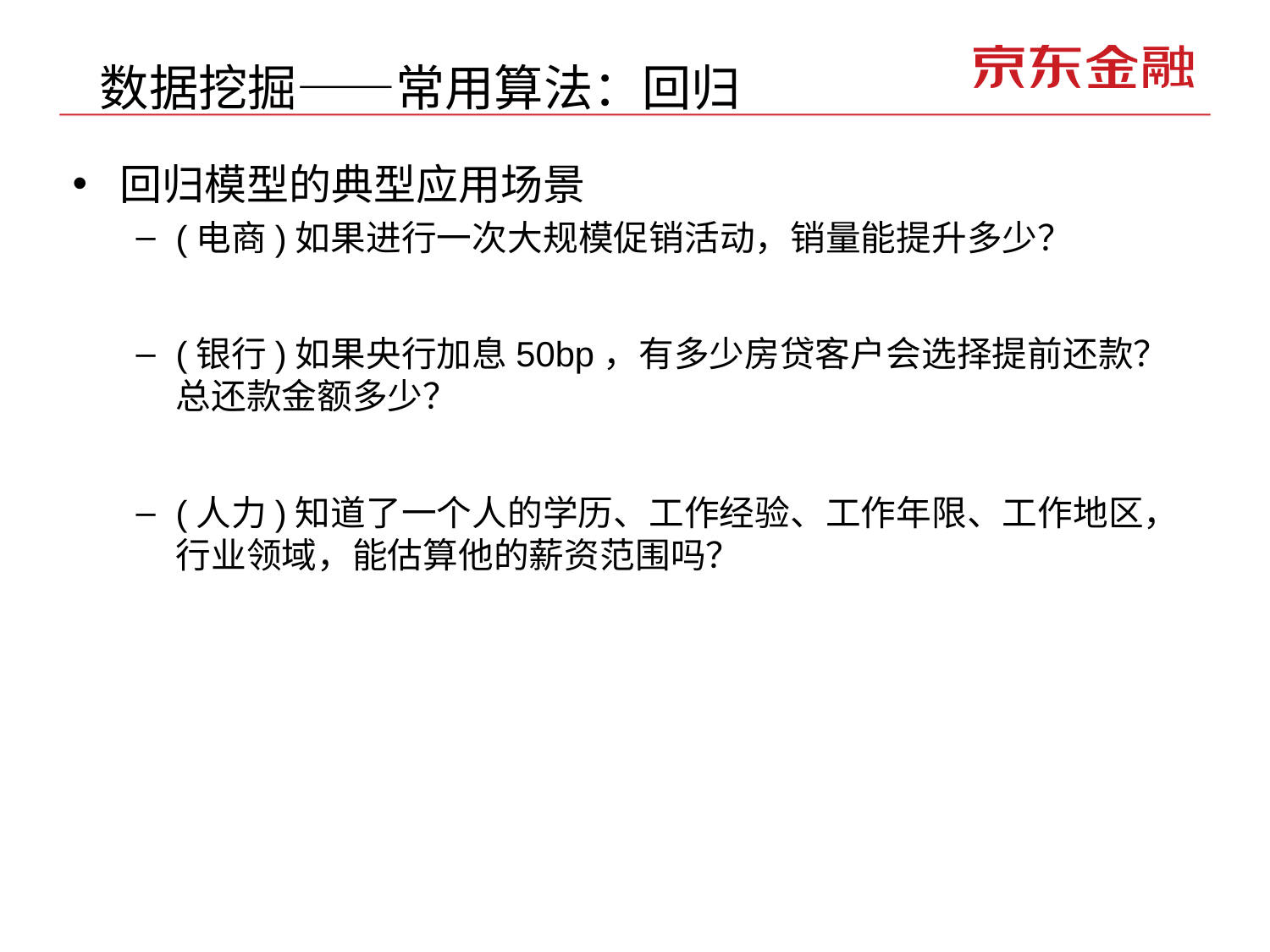

# 数据挖掘——常用算法：回归
回归模型的典型应用场景
(电商)如果进行一次大规模促销活动，销量能提升多少？

(银行)如果央行加息50bp，有多少房贷客户会选择提前还款？总还款金额多少？

(人力)知道了一个人的学历、工作经验、工作年限、工作地区，行业领域，能估算他的薪资范围吗？